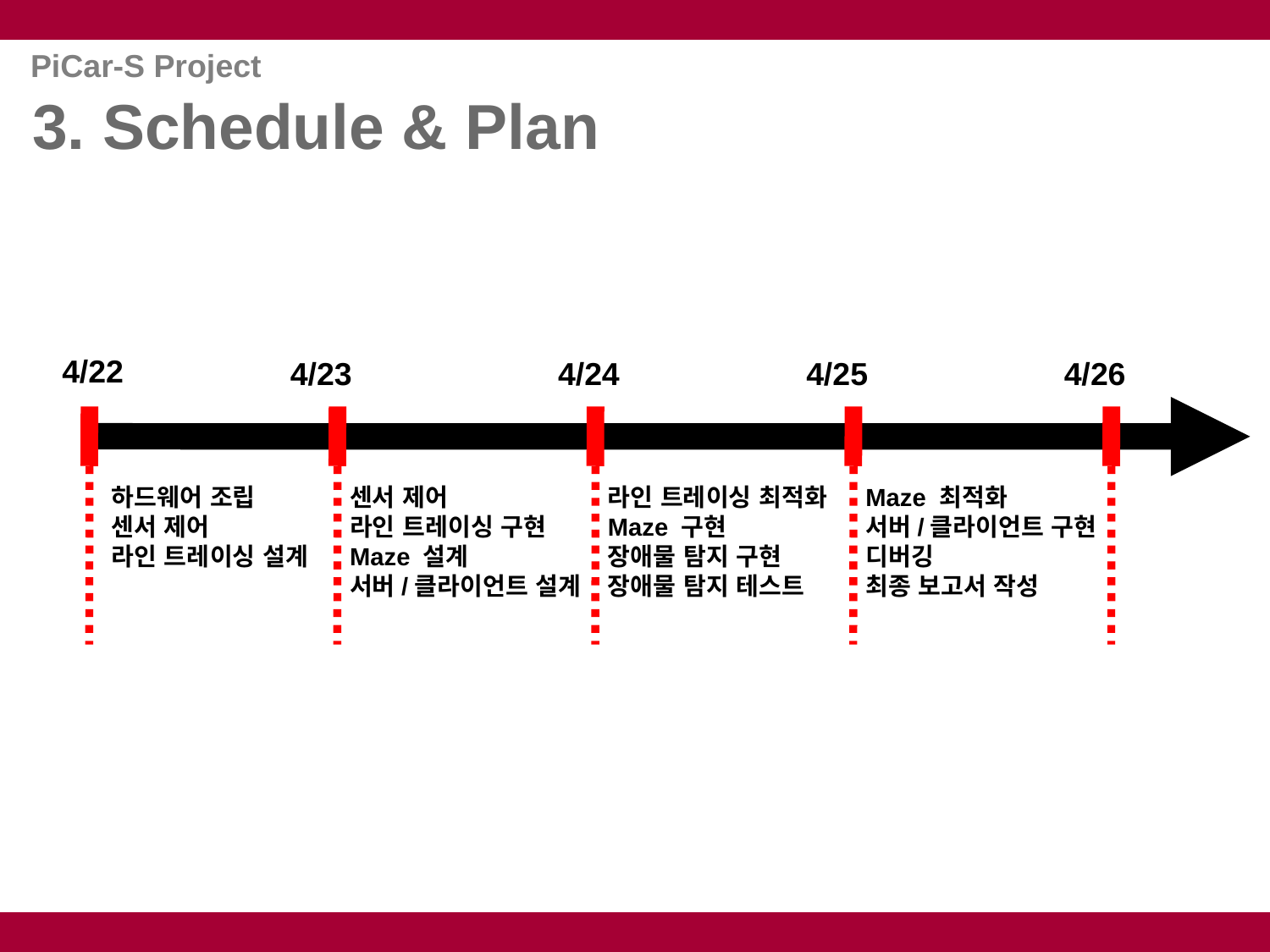

PiCar-S Project
3. Schedule & Plan
4/22
4/23
4/24
4/25
4/26
하드웨어 조립
센서 제어
라인 트레이싱 설계
센서 제어
라인 트레이싱 구현
Maze 설계
서버/클라이언트 설계
라인 트레이싱 최적화
Maze 구현
장애물 탐지 구현
장애물 탐지 테스트

Maze 최적화
서버/클라이언트 구현
디버깅
최종 보고서 작성